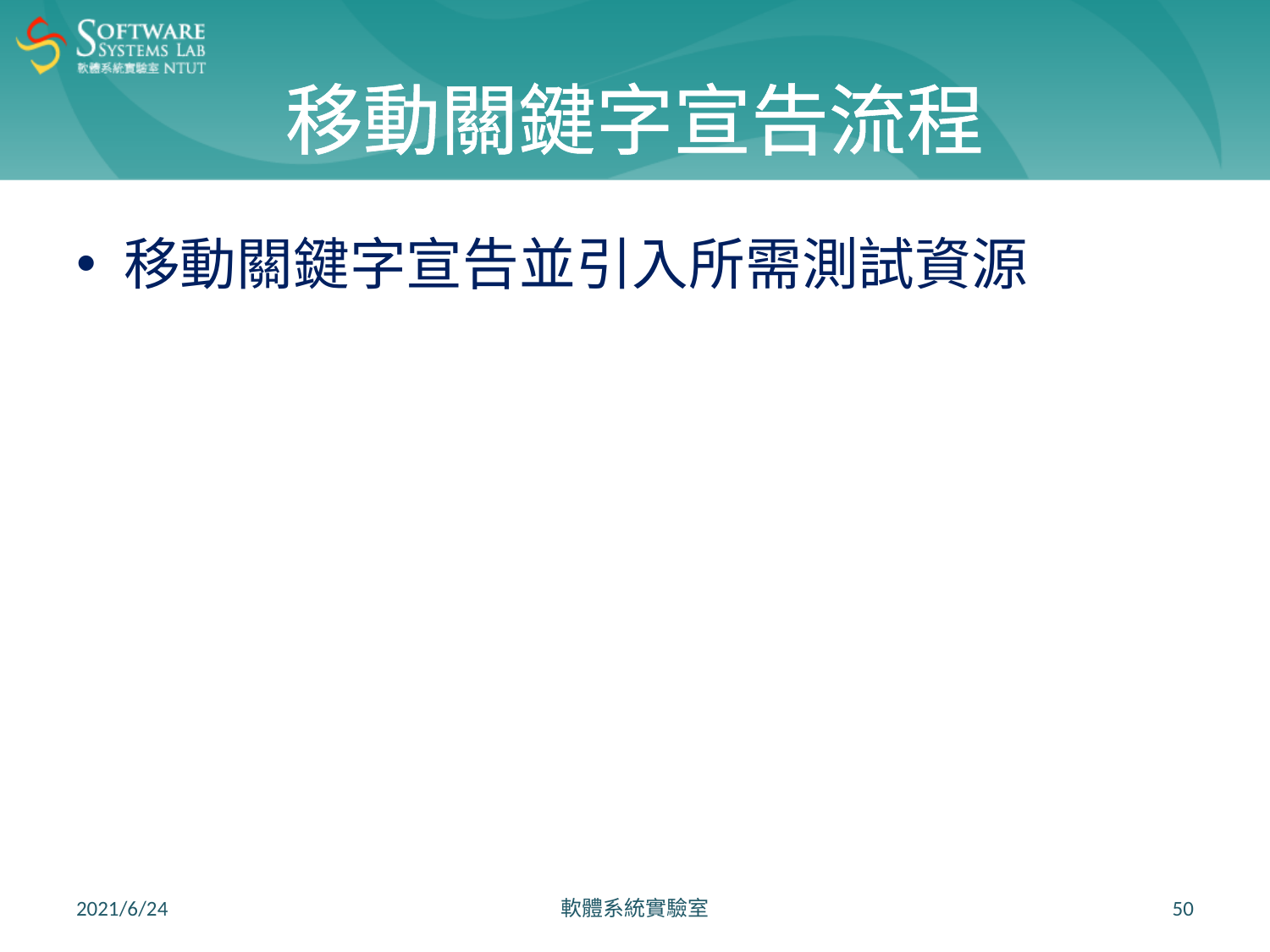

# 移動關鍵字宣告流程
移動關鍵字宣告並引入所需測試資源
2021/6/24
軟體系統實驗室
50